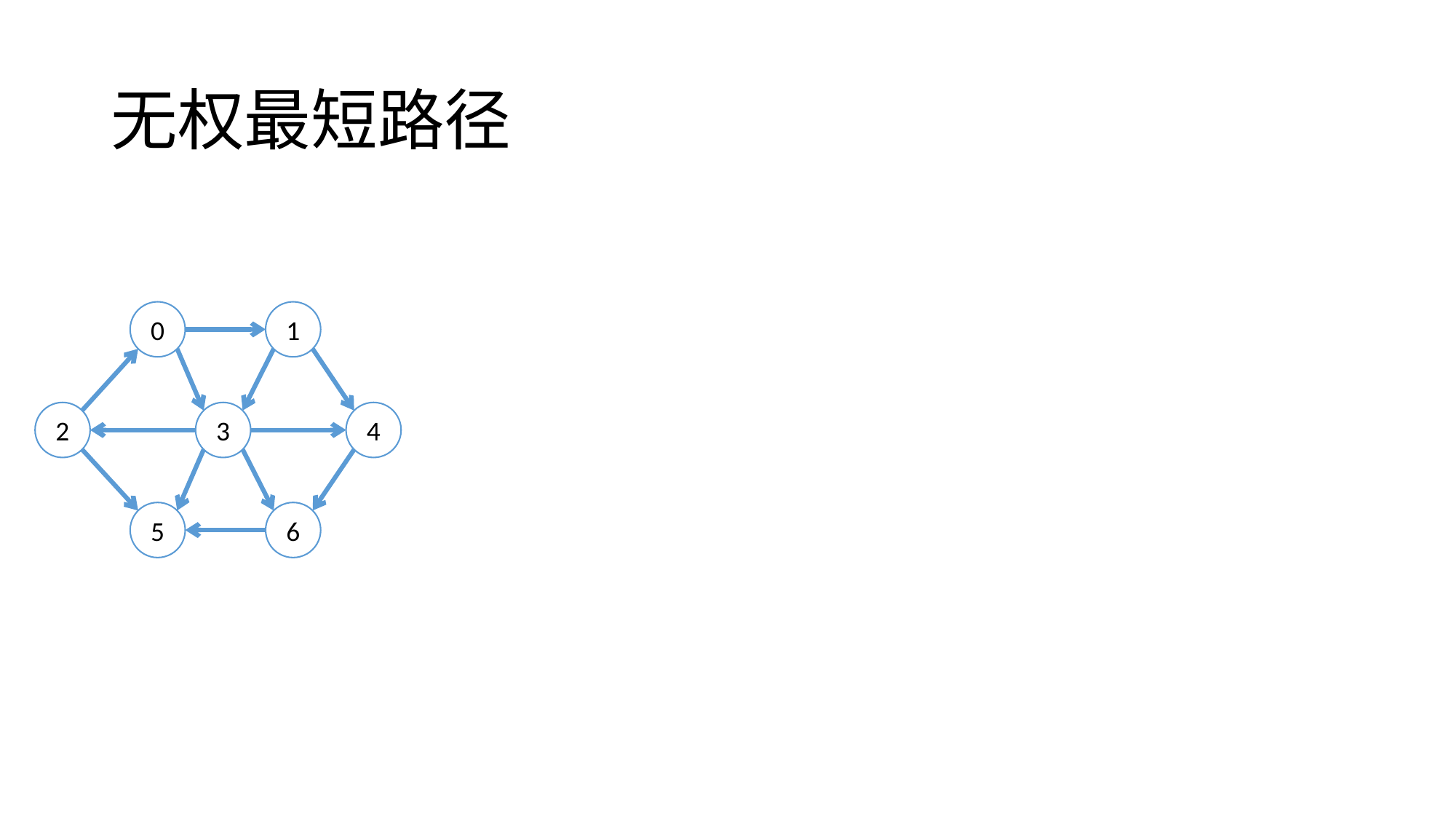

# 无权最短路径
0
1
2
3
4
5
6